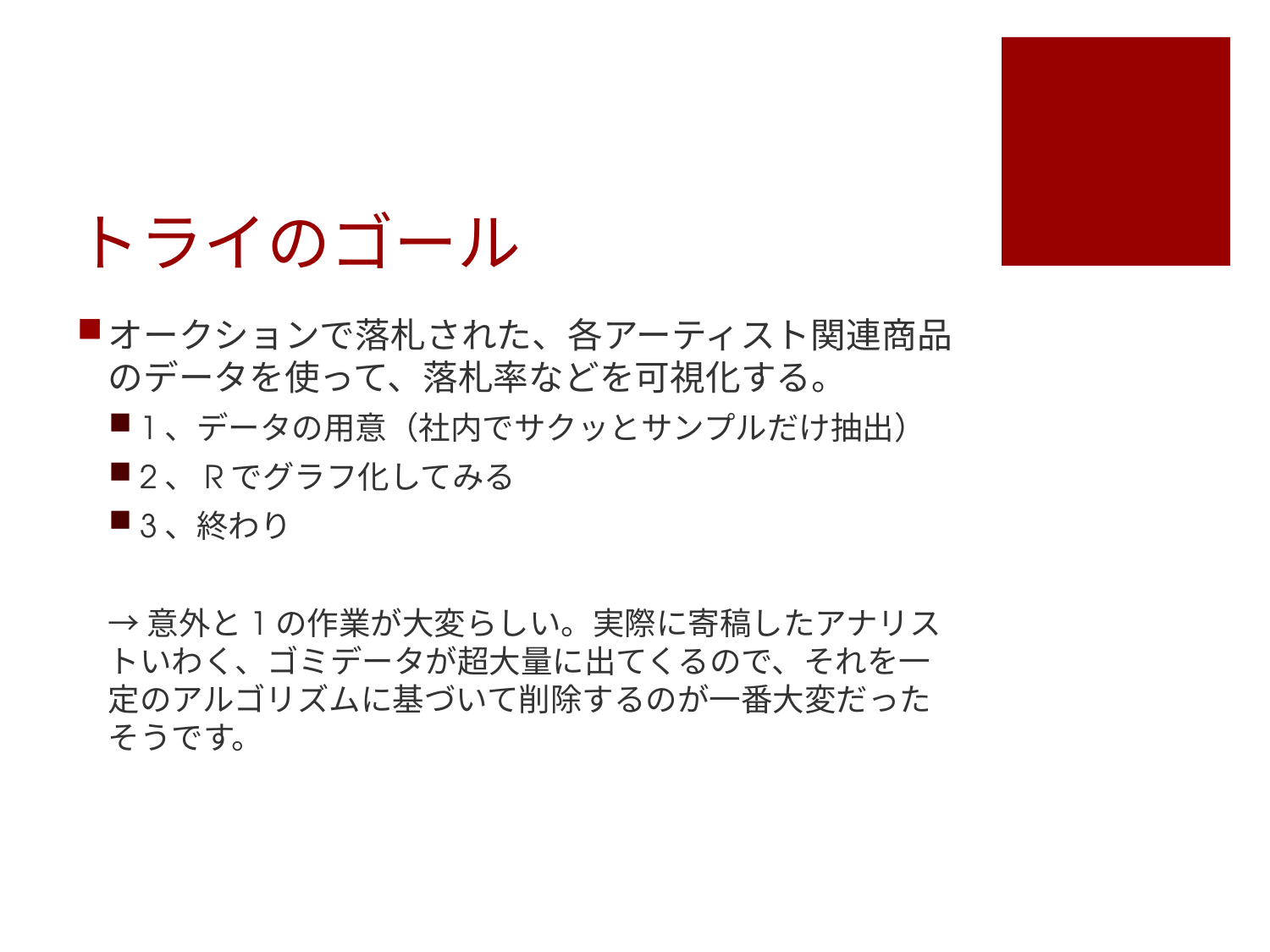

# トライのゴール
オークションで落札された、各アーティスト関連商品のデータを使って、落札率などを可視化する。
1、データの用意（社内でサクッとサンプルだけ抽出）
2、Rでグラフ化してみる
3、終わり

→意外と1の作業が大変らしい。実際に寄稿したアナリストいわく、ゴミデータが超大量に出てくるので、それを一定のアルゴリズムに基づいて削除するのが一番大変だったそうです。